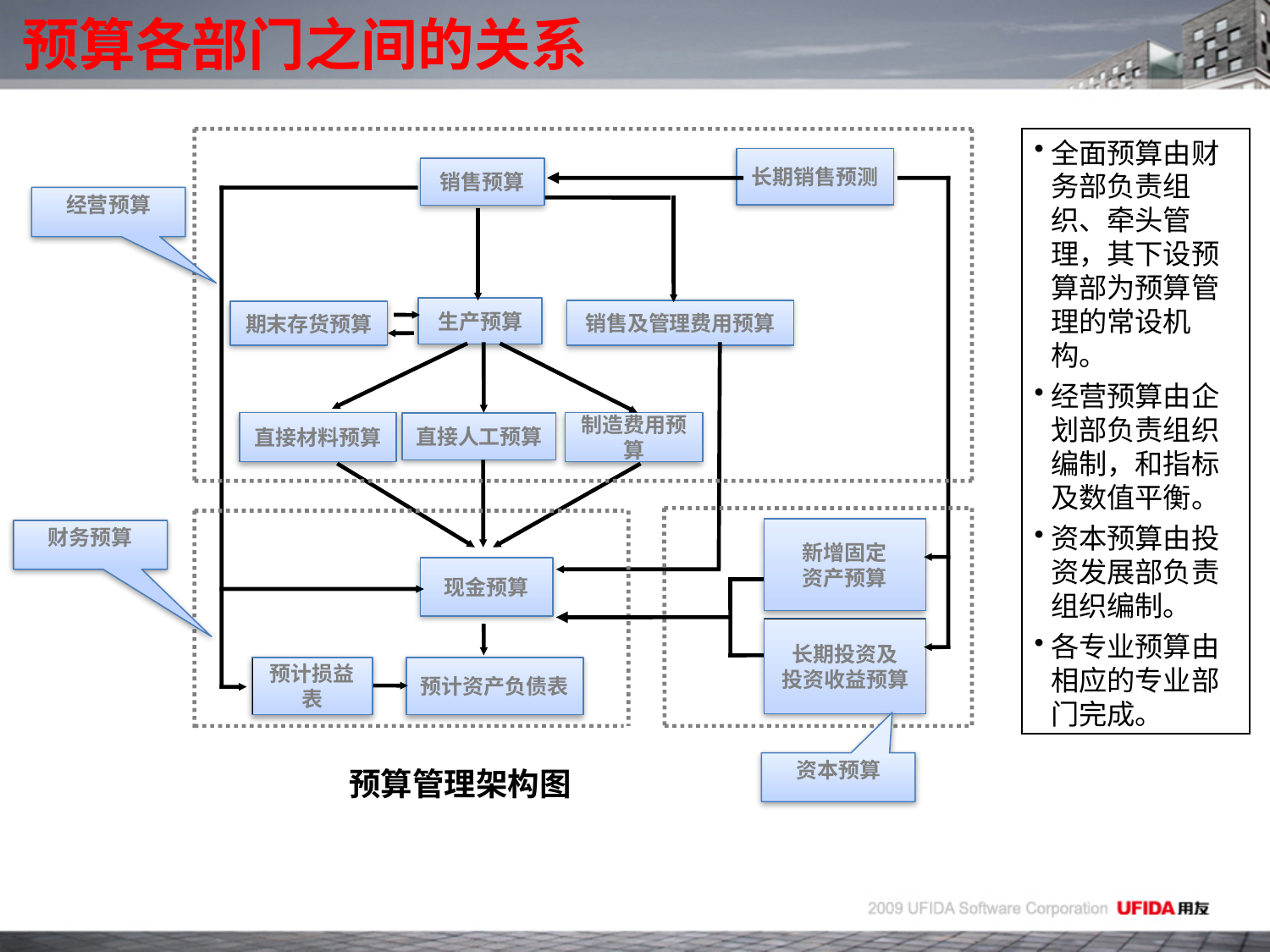

# 预算各部门之间的关系

长期销售预测
销售预算

经营预算

生产预算
销售及管理费用预算
期末存货预算

直接材料预算
直接人工预算
制造费用预算

新增固定
资产预算
财务预算
现金预算

长期投资及
投资收益预算

预计损益表
预计资产负债表

资本预算
预算管理架构图

全面预算由财务部负责组织、牵头管理，其下设预算部为预算管理的常设机构。
经营预算由企划部负责组织编制，和指标及数值平衡。
资本预算由投资发展部负责组织编制。
各专业预算由相应的专业部门完成。